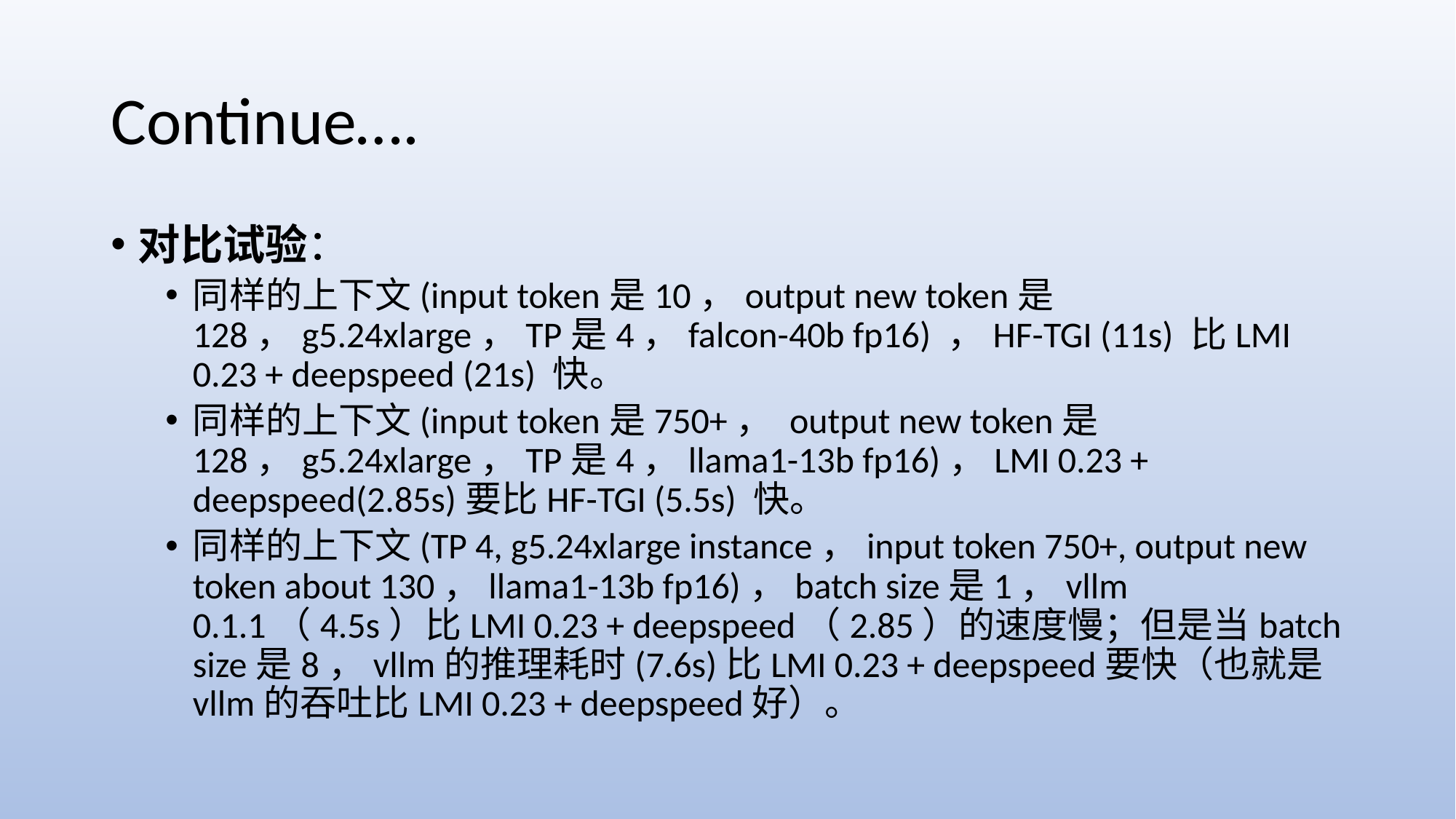

# Continue….
对比试验：
同样的上下文(input token是10，output new token是128，g5.24xlarge，TP是4，falcon-40b fp16) ，HF-TGI (11s) 比LMI 0.23 + deepspeed (21s) 快。
同样的上下文(input token是750+， output new token是128，g5.24xlarge，TP是4，llama1-13b fp16)，LMI 0.23 + deepspeed(2.85s)要比HF-TGI (5.5s) 快。
同样的上下文(TP 4, g5.24xlarge instance，input token 750+, output new token about 130，llama1-13b fp16)，batch size是1，vllm 0.1.1（4.5s）比LMI 0.23 + deepspeed（2.85）的速度慢；但是当batch size是8，vllm的推理耗时(7.6s)比LMI 0.23 + deepspeed要快（也就是vllm的吞吐比LMI 0.23 + deepspeed好）。